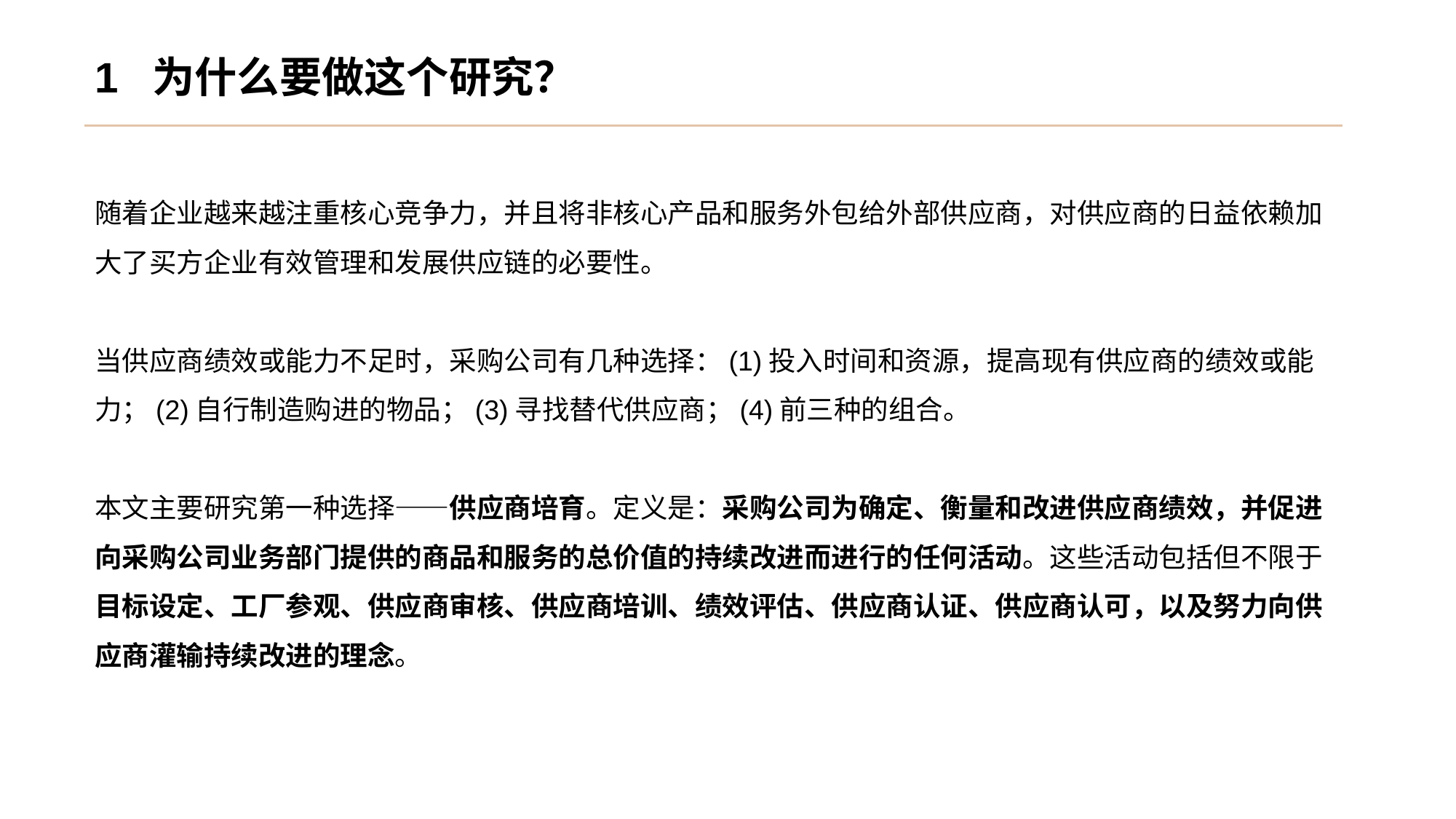

1  为什么要做这个研究？
随着企业越来越注重核心竞争力，并且将非核心产品和服务外包给外部供应商，对供应商的日益依赖加大了买方企业有效管理和发展供应链的必要性。

当供应商绩效或能力不足时，采购公司有几种选择：(1)投入时间和资源，提高现有供应商的绩效或能力；(2)自行制造购进的物品；(3)寻找替代供应商；(4)前三种的组合。

本文主要研究第一种选择——供应商培育。定义是：采购公司为确定、衡量和改进供应商绩效，并促进向采购公司业务部门提供的商品和服务的总价值的持续改进而进行的任何活动。这些活动包括但不限于目标设定、工厂参观、供应商审核、供应商培训、绩效评估、供应商认证、供应商认可，以及努力向供应商灌输持续改进的理念。